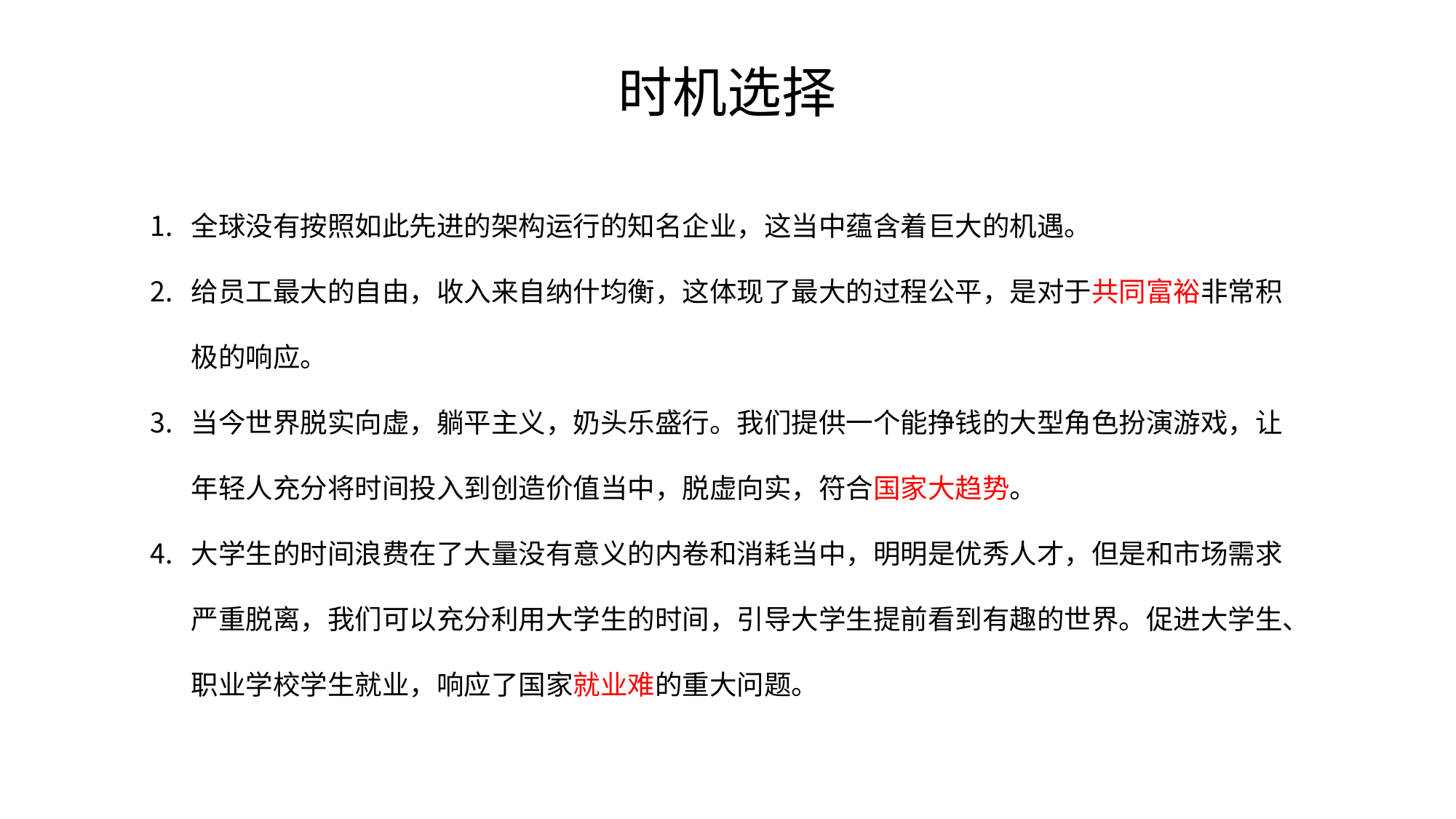

时机选择

全球没有按照如此先进的架构运行的知名企业，这当中蕴含着巨大的机遇。
给员工最大的自由，收入来自纳什均衡，这体现了最大的过程公平，是对于共同富裕非常积极的响应。
当今世界脱实向虚，躺平主义，奶头乐盛行。我们提供一个能挣钱的大型角色扮演游戏，让年轻人充分将时间投入到创造价值当中，脱虚向实，符合国家大趋势。
大学生的时间浪费在了大量没有意义的内卷和消耗当中，明明是优秀人才，但是和市场需求严重脱离，我们可以充分利用大学生的时间，引导大学生提前看到有趣的世界。促进大学生、职业学校学生就业，响应了国家就业难的重大问题。